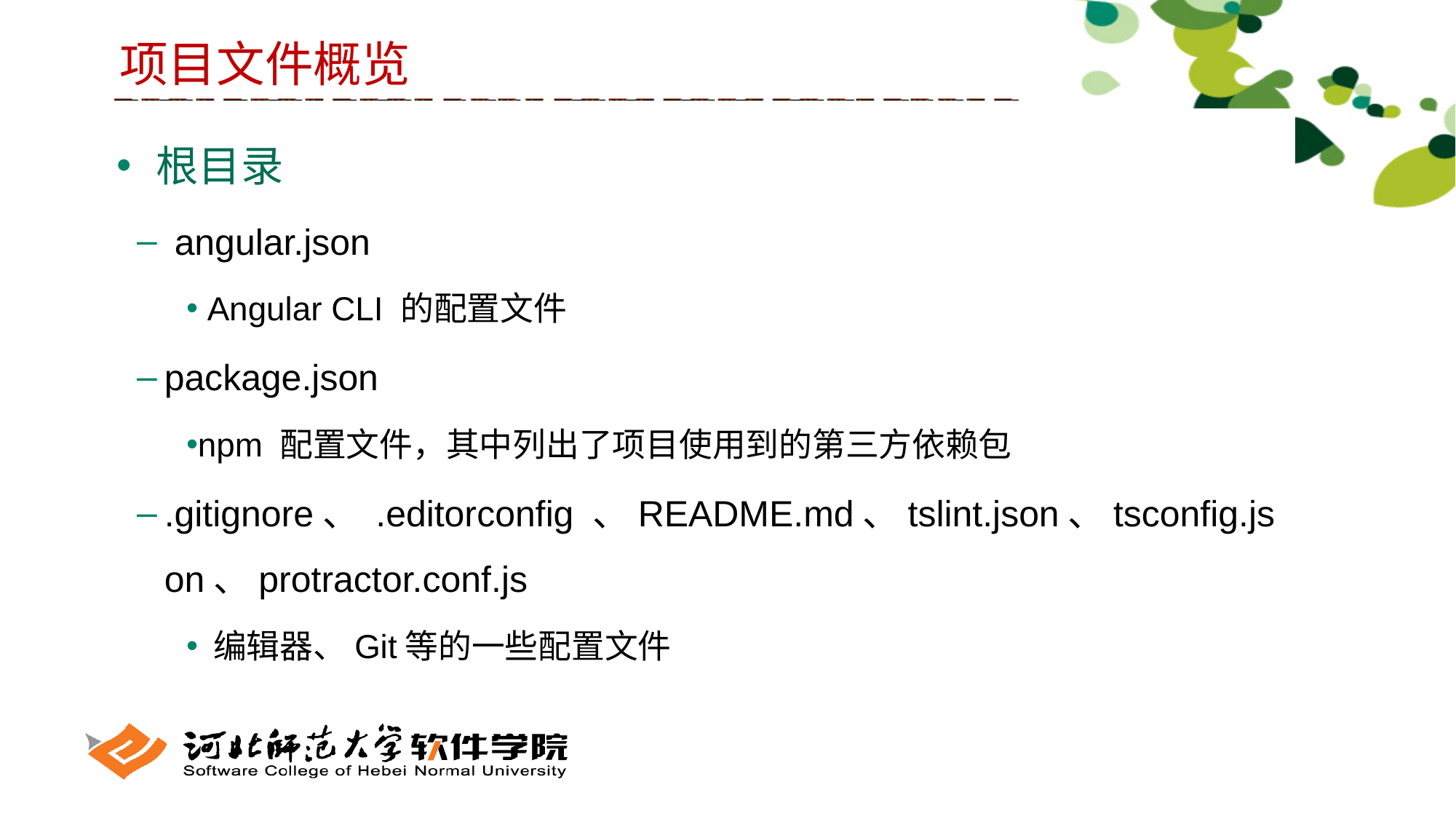

项目文件概览
 根目录
 angular.json
 Angular CLI 的配置文件
package.json
npm 配置文件，其中列出了项目使用到的第三方依赖包
.gitignore、 .editorconfig 、README.md、tslint.json、tsconfig.json、protractor.conf.js
 编辑器、Git等的一些配置文件